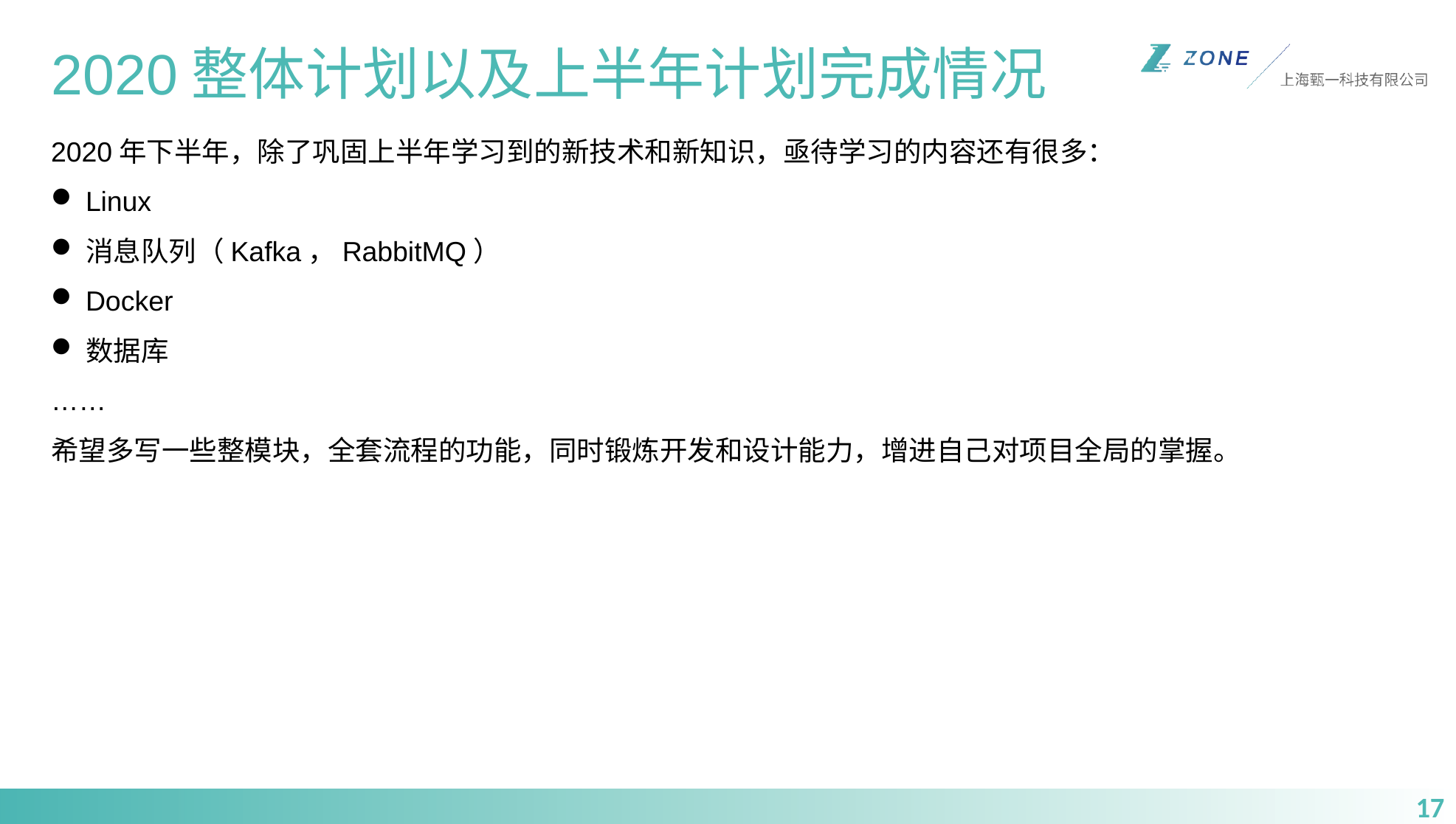

# 2020整体计划以及上半年计划完成情况
2020年下半年，除了巩固上半年学习到的新技术和新知识，亟待学习的内容还有很多：
Linux
消息队列（Kafka，RabbitMQ）
Docker
数据库
……
希望多写一些整模块，全套流程的功能，同时锻炼开发和设计能力，增进自己对项目全局的掌握。
17